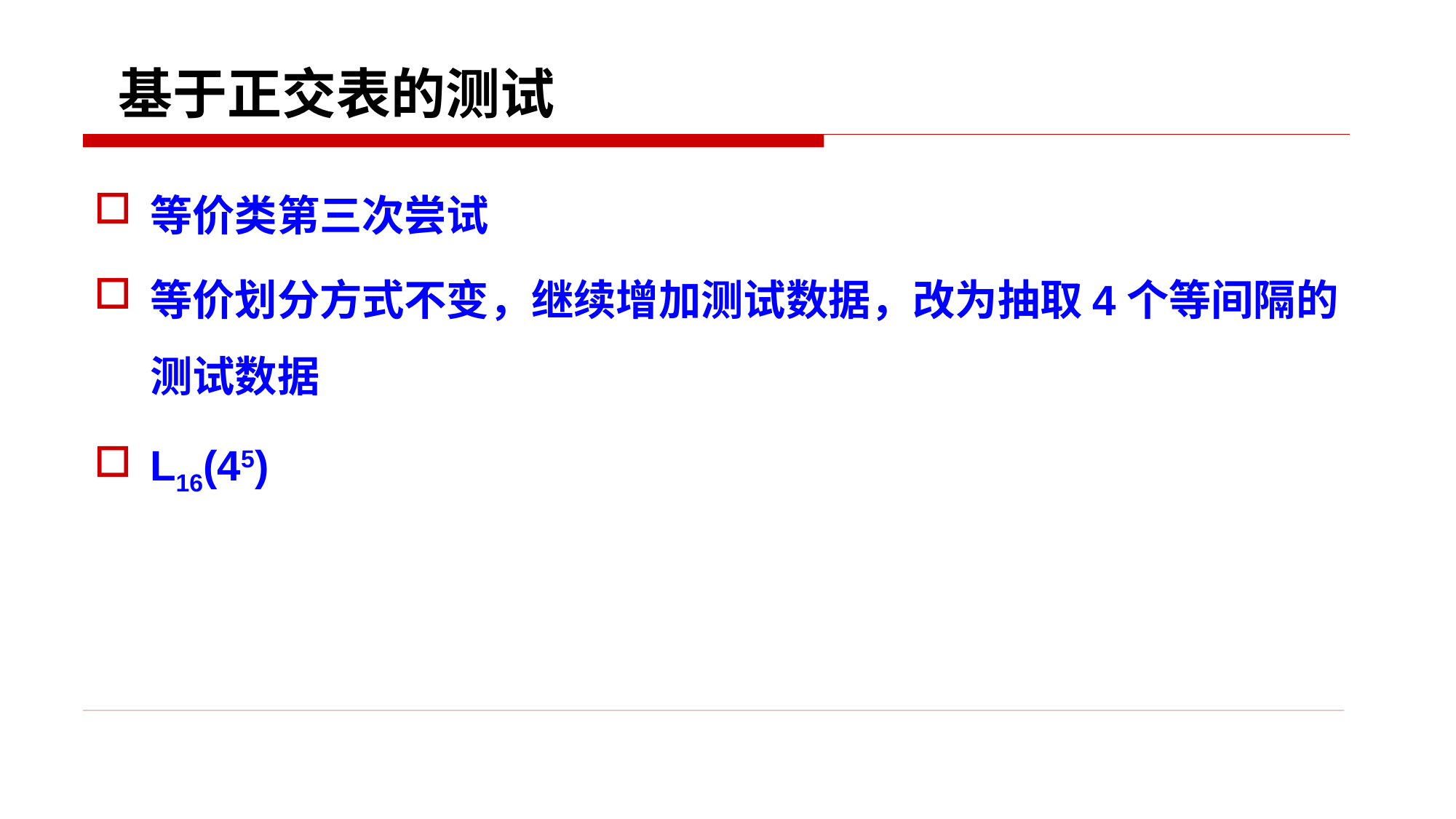

# 基于正交表的测试
等价类第三次尝试
等价划分方式不变，继续增加测试数据，改为抽取4个等间隔的测试数据
L16(45)